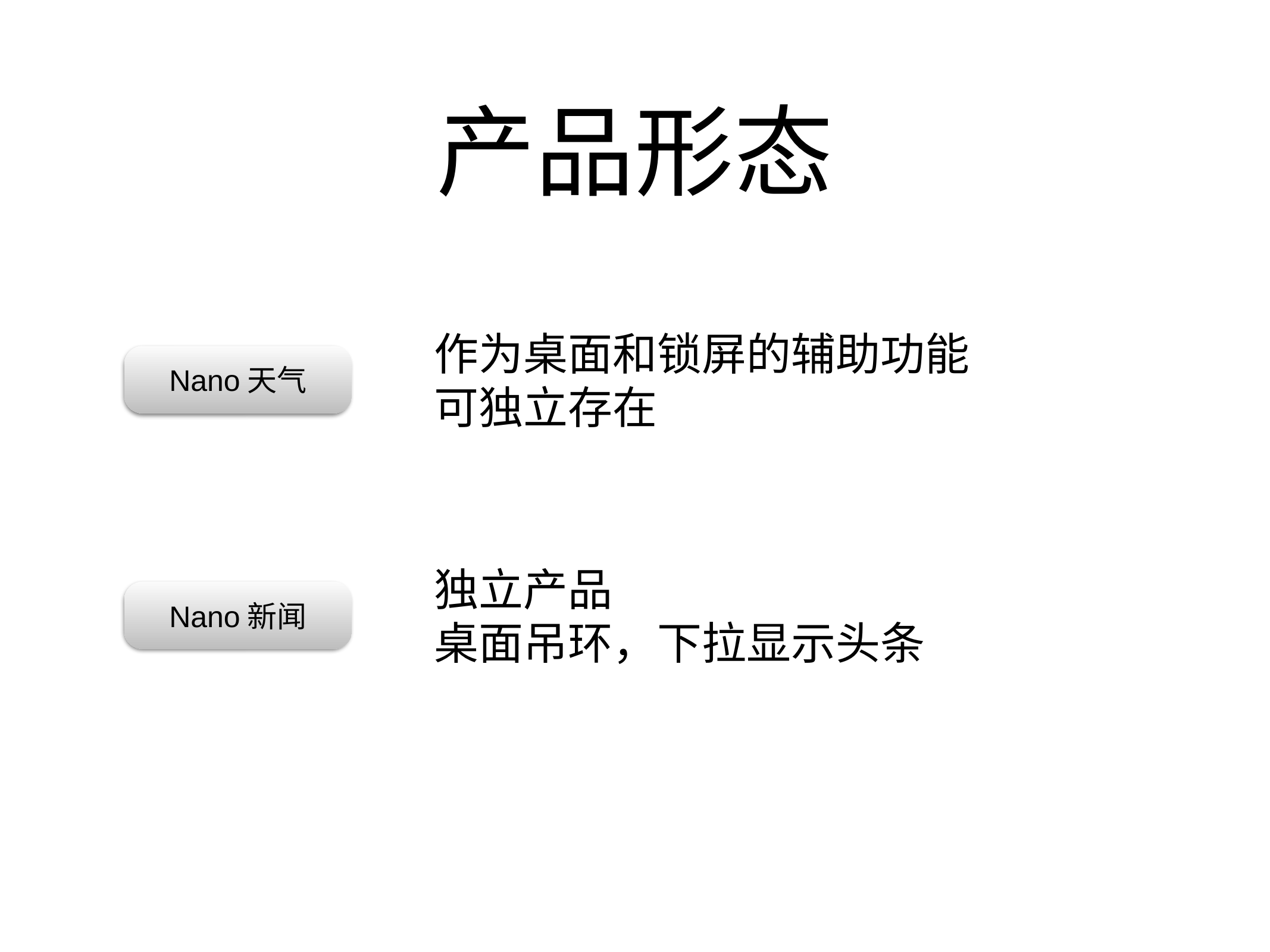

# 产品形态
作为桌面和锁屏的辅助功能
可独立存在

Nano天气
独立产品
桌面吊环，下拉显示头条

Nano新闻